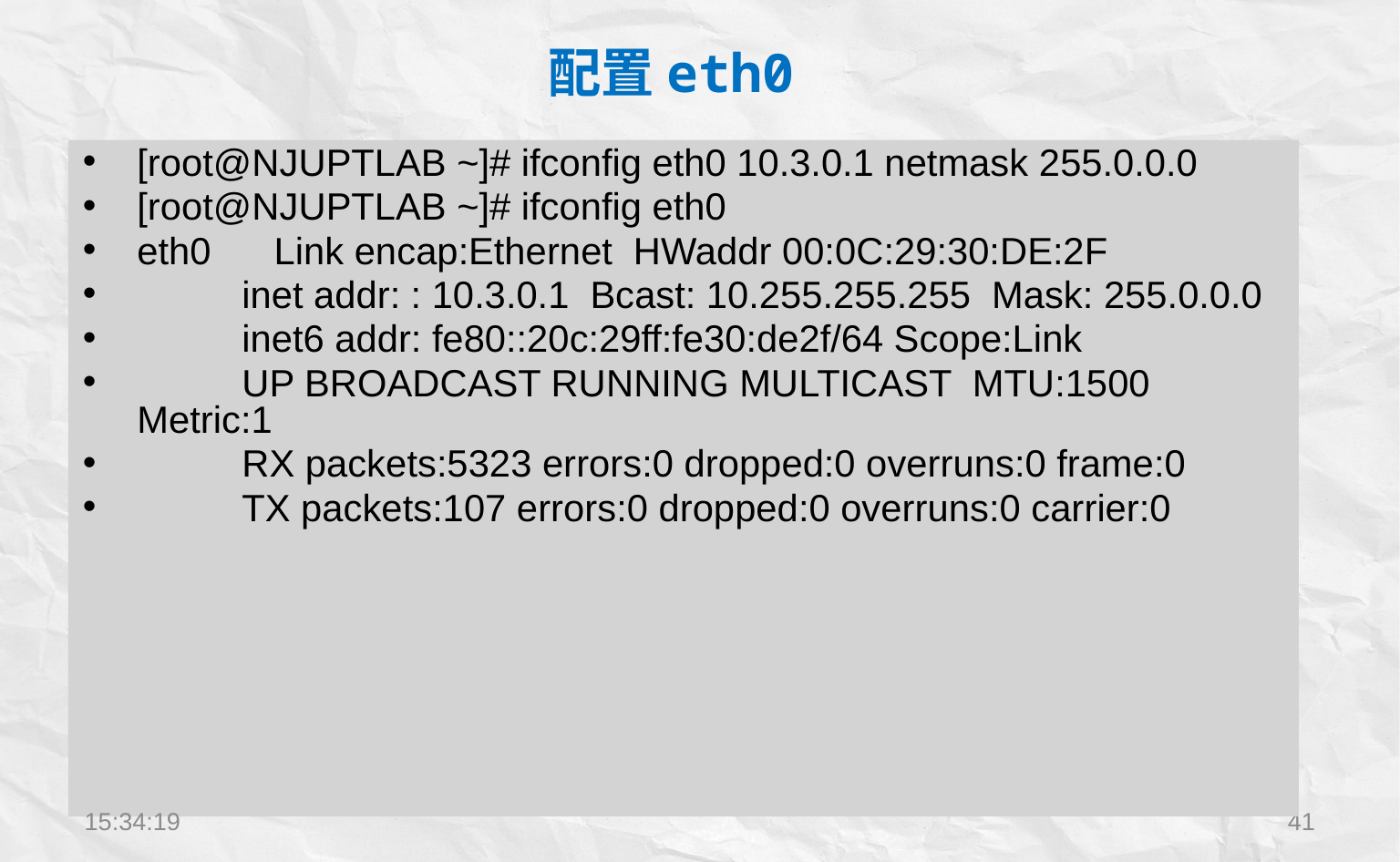

配置eth0
[root@NJUPTLAB ~]# ifconfig eth0 10.3.0.1 netmask 255.0.0.0
[root@NJUPTLAB ~]# ifconfig eth0
eth0      Link encap:Ethernet  HWaddr 00:0C:29:30:DE:2F
          inet addr: : 10.3.0.1  Bcast: 10.255.255.255  Mask: 255.0.0.0
          inet6 addr: fe80::20c:29ff:fe30:de2f/64 Scope:Link
          UP BROADCAST RUNNING MULTICAST  MTU:1500  Metric:1
          RX packets:5323 errors:0 dropped:0 overruns:0 frame:0
          TX packets:107 errors:0 dropped:0 overruns:0 carrier:0
15:34:19
41